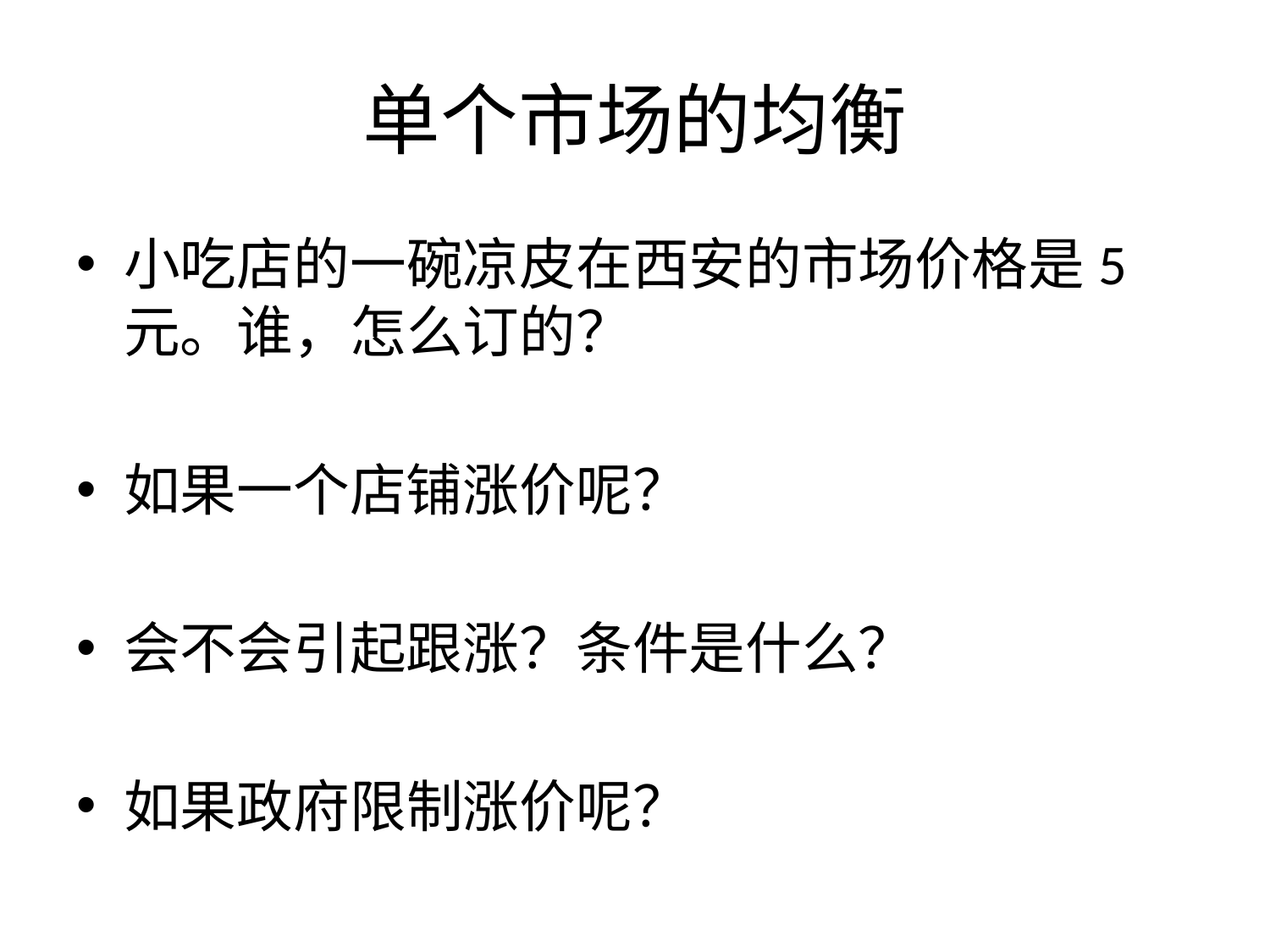

# 单个市场的均衡
小吃店的一碗凉皮在西安的市场价格是5元。谁，怎么订的？

如果一个店铺涨价呢？

会不会引起跟涨？条件是什么？

如果政府限制涨价呢？